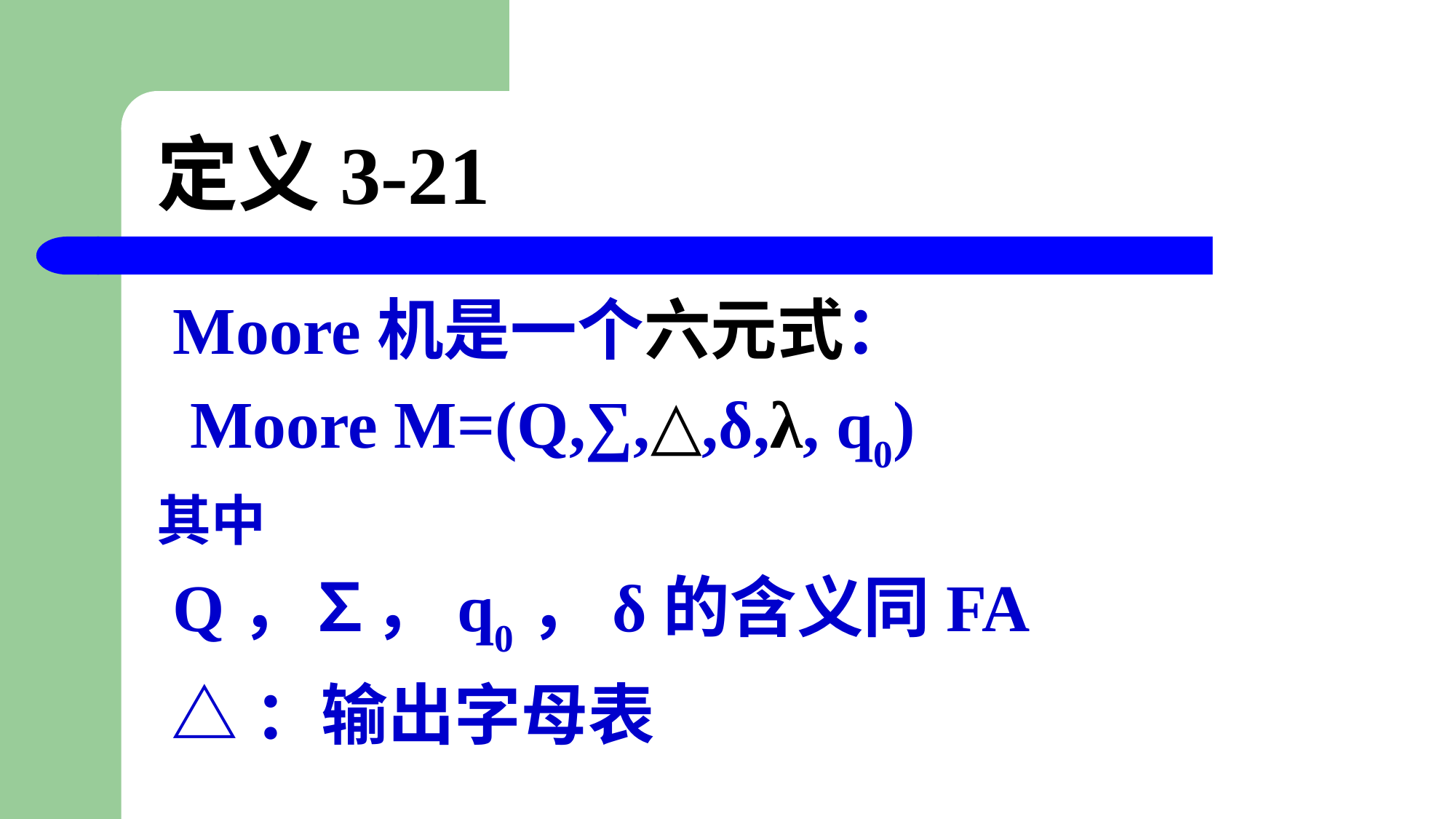

# 定义3-21
 Moore机是一个六元式：
  Moore M=(Q,∑,△,δ,λ, q0)
其中
 Q，∑，q0，δ的含义同FA
 △：输出字母表